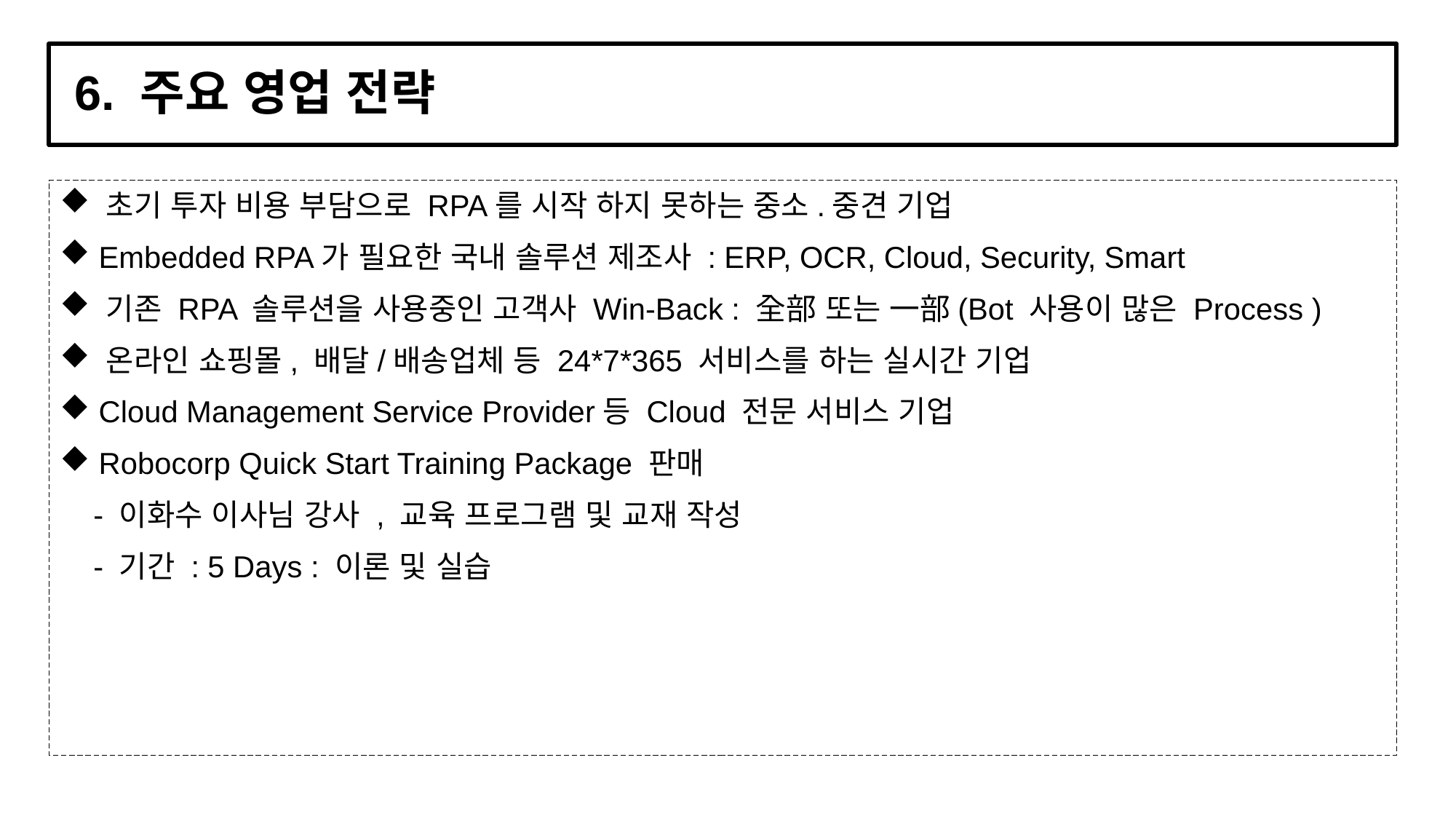

# 6. 주요 영업 전략
 초기 투자 비용 부담으로 RPA를 시작 하지 못하는 중소.중견 기업
 Embedded RPA가 필요한 국내 솔루션 제조사 : ERP, OCR, Cloud, Security, Smart
 기존 RPA 솔루션을 사용중인 고객사 Win-Back : 全部 또는 一部(Bot 사용이 많은 Process )
 온라인 쇼핑몰, 배달/배송업체 등 24*7*365 서비스를 하는 실시간 기업
 Cloud Management Service Provider등 Cloud 전문 서비스 기업
 Robocorp Quick Start Training Package 판매
    - 이화수 이사님 강사 , 교육 프로그램 및 교재 작성
    - 기간 : 5 Days : 이론 및 실습